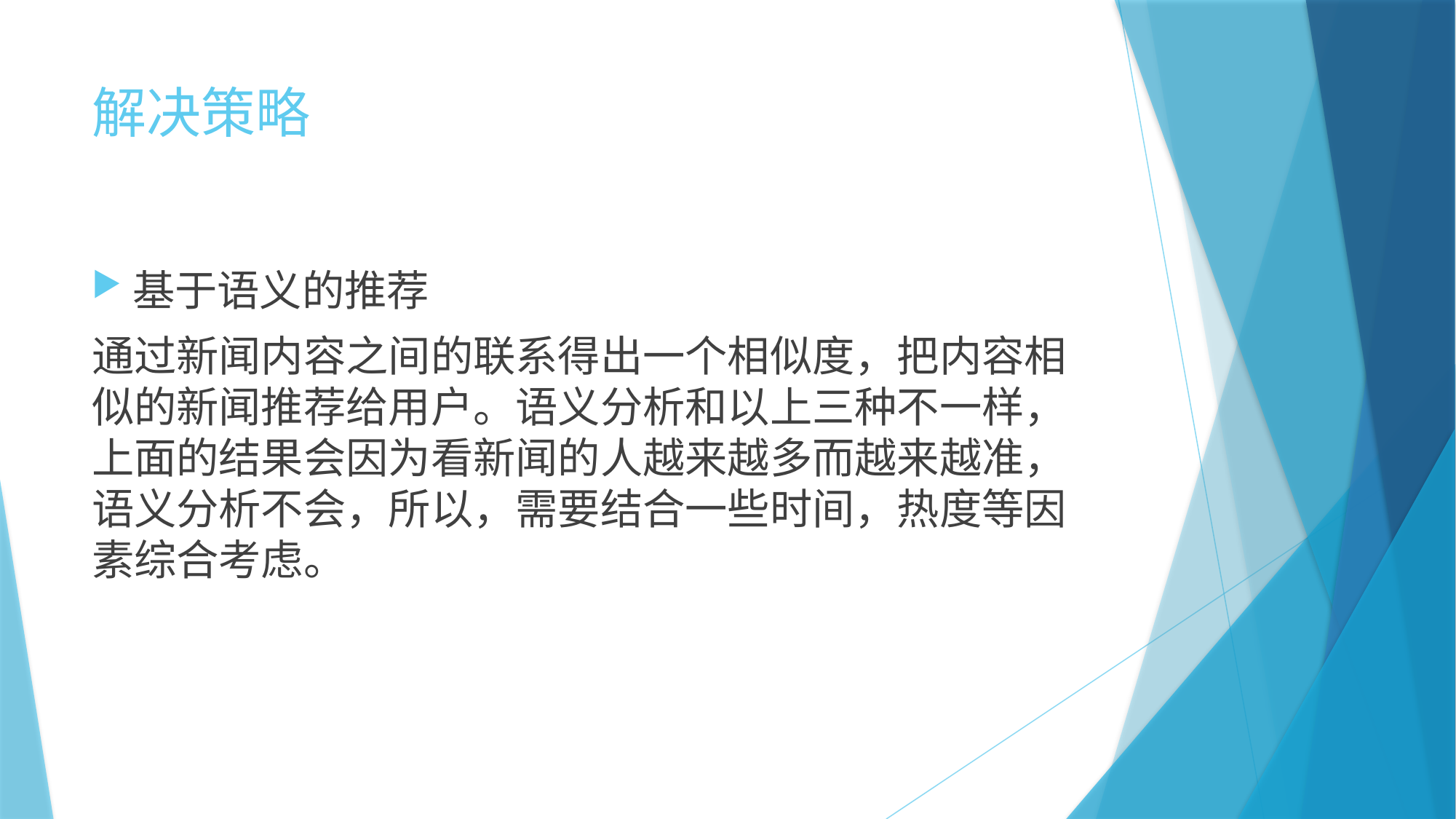

# 解决策略
基于语义的推荐
通过新闻内容之间的联系得出一个相似度，把内容相似的新闻推荐给用户。语义分析和以上三种不一样，上面的结果会因为看新闻的人越来越多而越来越准，语义分析不会，所以，需要结合一些时间，热度等因素综合考虑。